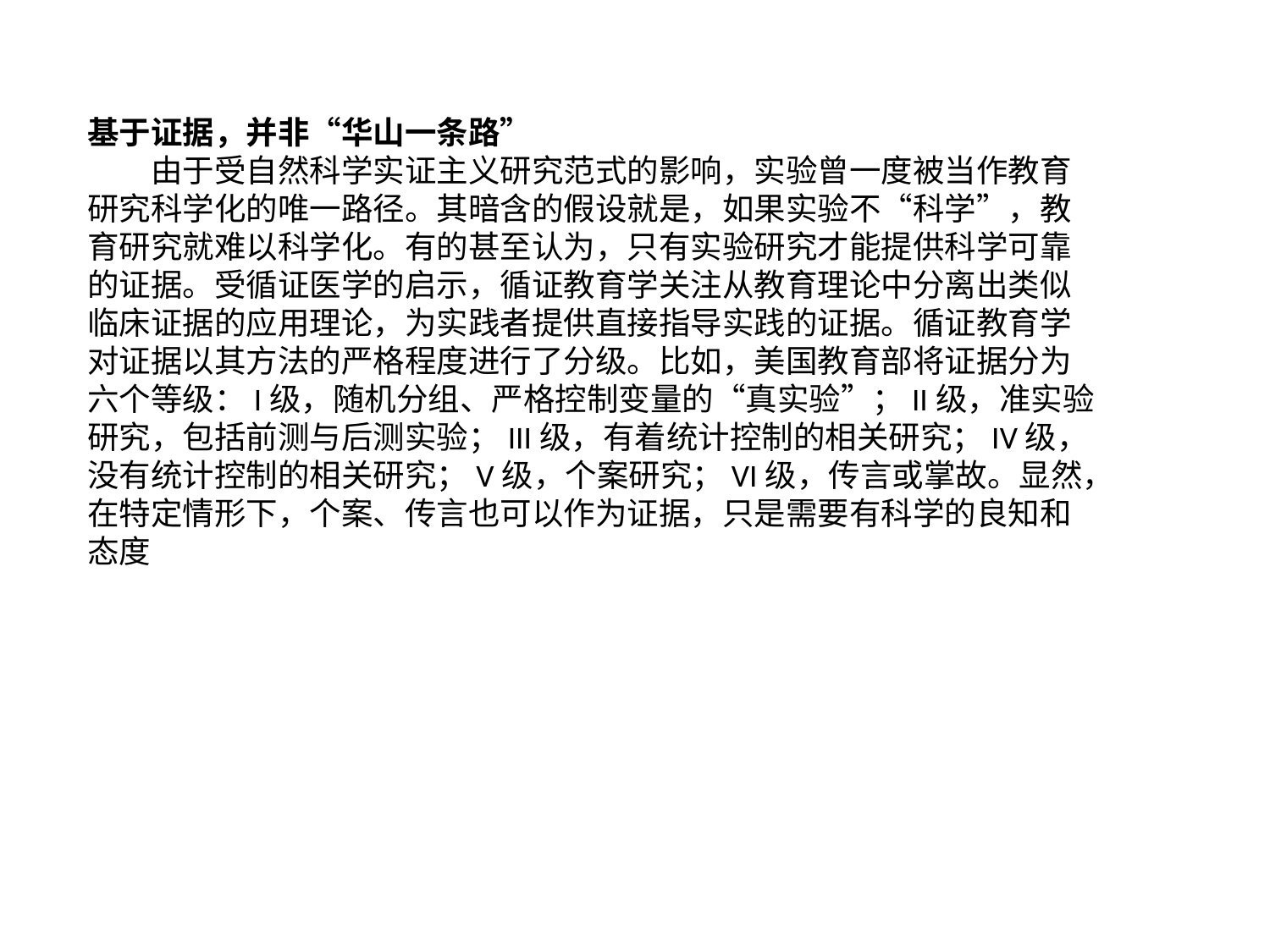

基于证据，并非“华山一条路”
　　由于受自然科学实证主义研究范式的影响，实验曾一度被当作教育研究科学化的唯一路径。其暗含的假设就是，如果实验不“科学”，教育研究就难以科学化。有的甚至认为，只有实验研究才能提供科学可靠的证据。受循证医学的启示，循证教育学关注从教育理论中分离出类似临床证据的应用理论，为实践者提供直接指导实践的证据。循证教育学对证据以其方法的严格程度进行了分级。比如，美国教育部将证据分为六个等级：I级，随机分组、严格控制变量的“真实验”；II级，准实验研究，包括前测与后测实验；III级，有着统计控制的相关研究；IV级，没有统计控制的相关研究；V级，个案研究；VI级，传言或掌故。显然，在特定情形下，个案、传言也可以作为证据，只是需要有科学的良知和态度